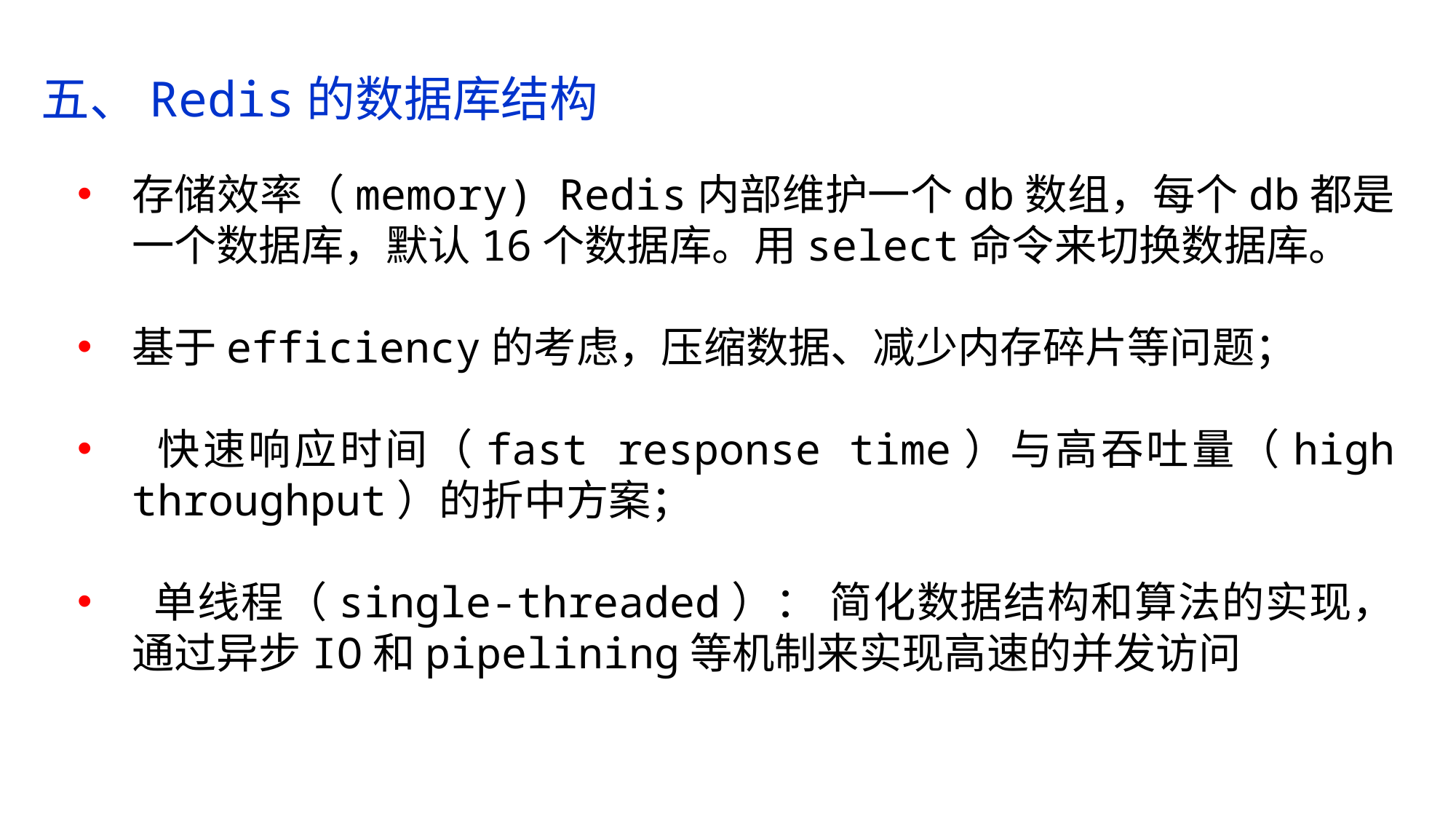

五、Redis的数据库结构
存储效率（memory) Redis内部维护一个db数组，每个db都是一个数据库，默认16个数据库。用select命令来切换数据库。

基于efficiency的考虑，压缩数据、减少内存碎片等问题；

 快速响应时间（fast response time）与高吞吐量（high throughput）的折中方案；

 单线程（single-threaded）： 简化数据结构和算法的实现，通过异步IO和pipelining等机制来实现高速的并发访问